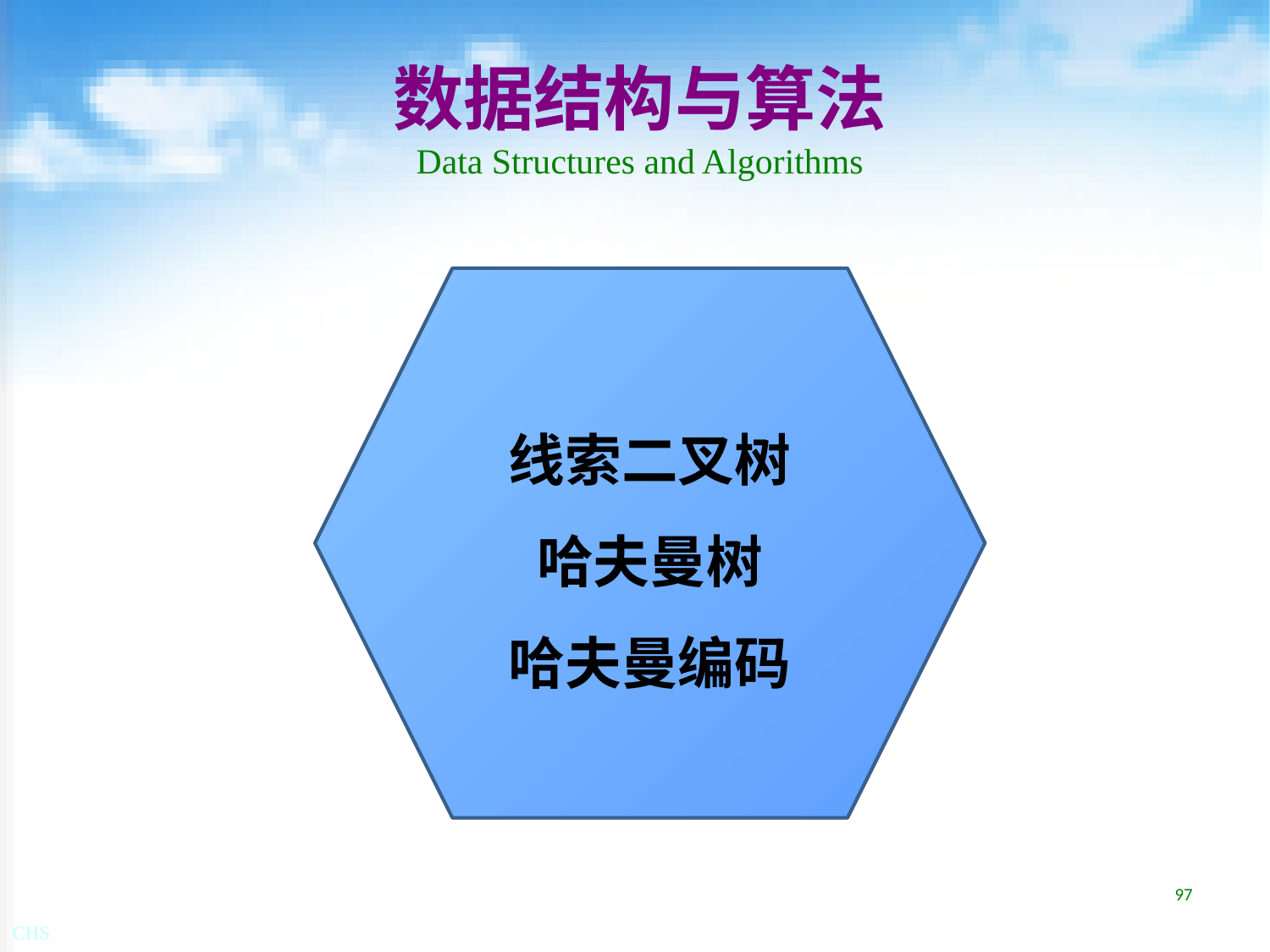

# 数据结构与算法 Data Structures and Algorithms
线索二叉树
哈夫曼树
哈夫曼编码
97